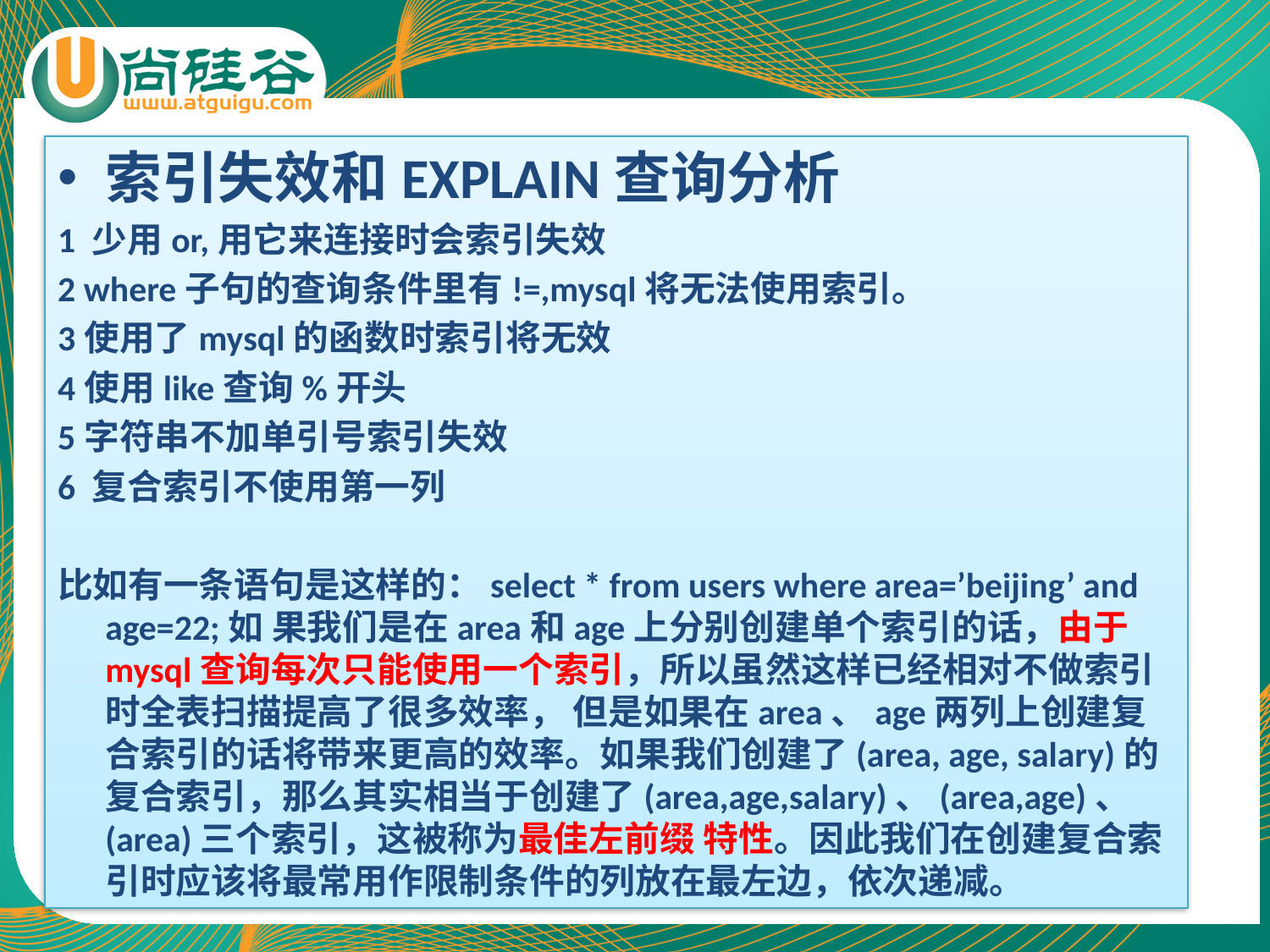

索引失效和EXPLAIN查询分析
1 少用or,用它来连接时会索引失效
2 where子句的查询条件里有!=,mysql将无法使用索引。
3使用了mysql的函数时索引将无效
4使用like查询%开头
5字符串不加单引号索引失效
6 复合索引不使用第一列

比如有一条语句是这样的：select * from users where area=’beijing’ and age=22;如 果我们是在area和age上分别创建单个索引的话，由于mysql查询每次只能使用一个索引，所以虽然这样已经相对不做索引时全表扫描提高了很多效率， 但是如果在area、age两列上创建复合索引的话将带来更高的效率。如果我们创建了(area, age, salary)的复合索引，那么其实相当于创建了(area,age,salary)、(area,age)、(area)三个索引，这被称为最佳左前缀 特性。因此我们在创建复合索引时应该将最常用作限制条件的列放在最左边，依次递减。